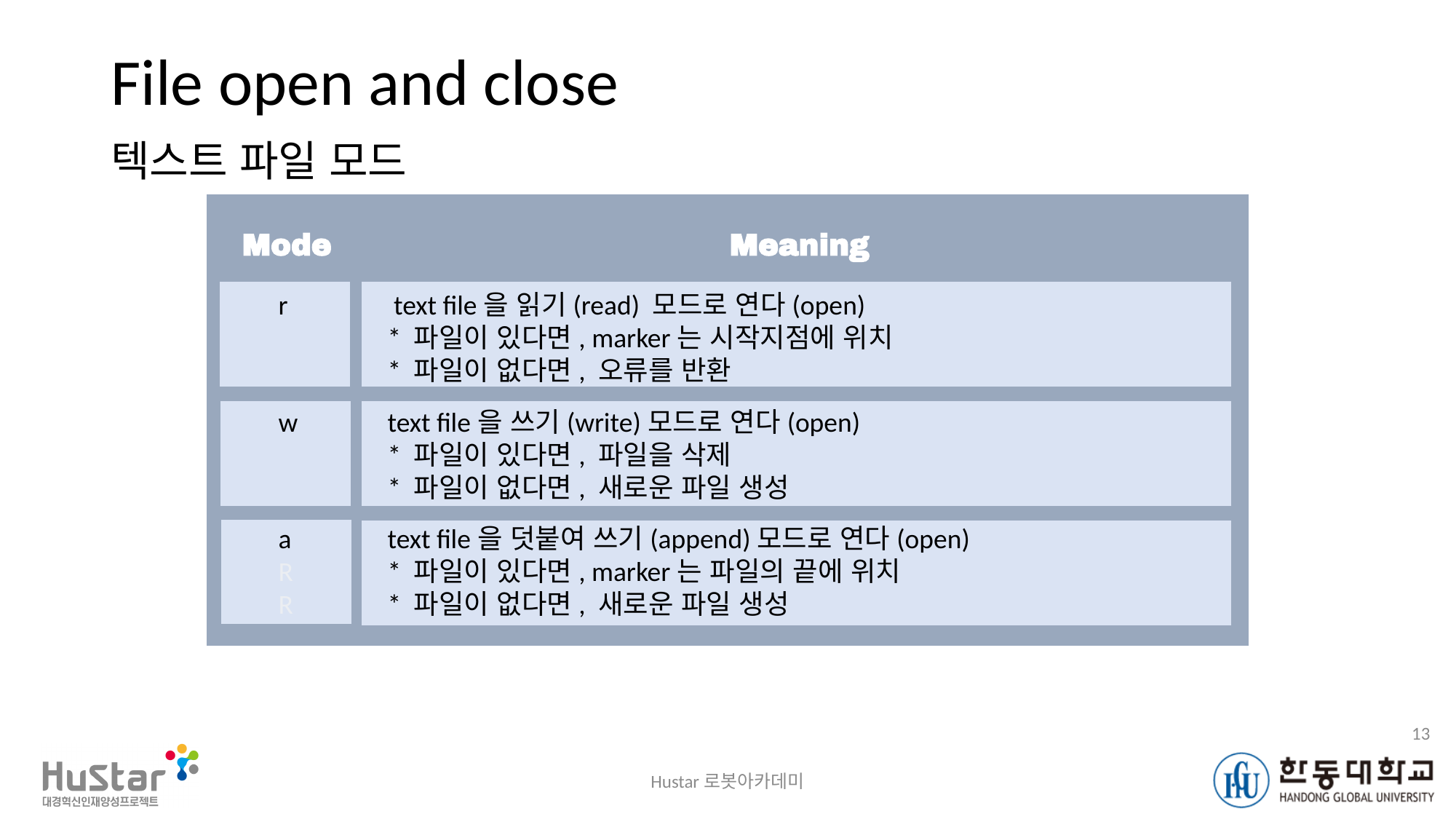

# File open and close
텍스트 파일 모드

Mode				     Meaning

r	 text file을 읽기(read) 모드로 연다(open)
	* 파일이 있다면, marker는 시작지점에 위치
 	* 파일이 없다면, 오류를 반환

w	text file을 쓰기(write)모드로 연다(open)
	* 파일이 있다면, 파일을 삭제
	* 파일이 없다면, 새로운 파일 생성

a	text file을 덧붙여 쓰기(append)모드로 연다(open)
R	* 파일이 있다면, marker는 파일의 끝에 위치
R	* 파일이 없다면, 새로운 파일 생성

13
Hustar로봇아카데미